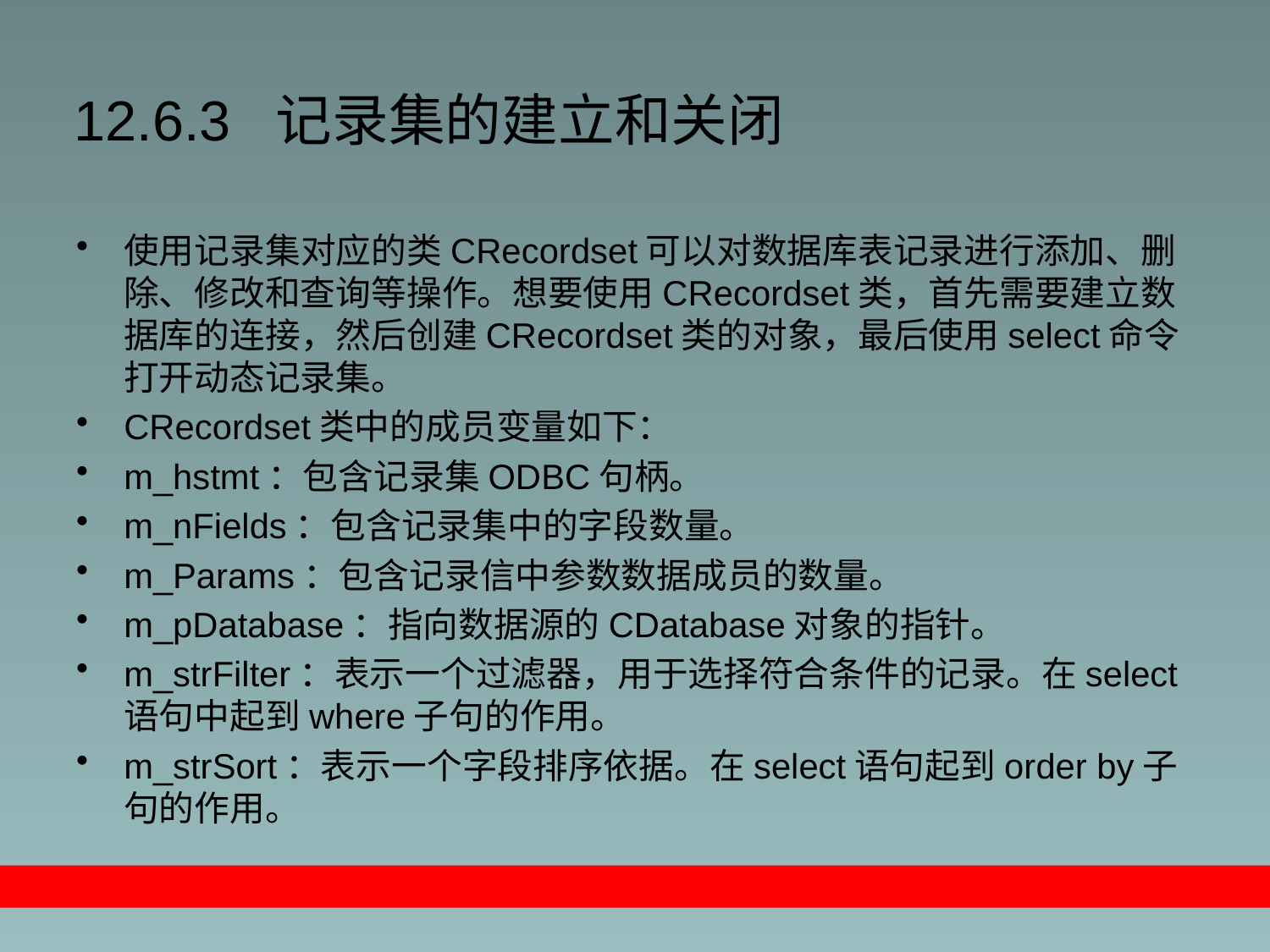

# 12.6.3  记录集的建立和关闭
使用记录集对应的类CRecordset可以对数据库表记录进行添加、删除、修改和查询等操作。想要使用CRecordset类，首先需要建立数据库的连接，然后创建CRecordset类的对象，最后使用select命令打开动态记录集。
CRecordset类中的成员变量如下：
m_hstmt：包含记录集ODBC句柄。
m_nFields：包含记录集中的字段数量。
m_Params：包含记录信中参数数据成员的数量。
m_pDatabase：指向数据源的CDatabase对象的指针。
m_strFilter：表示一个过滤器，用于选择符合条件的记录。在select语句中起到where子句的作用。
m_strSort：表示一个字段排序依据。在select语句起到order by子句的作用。